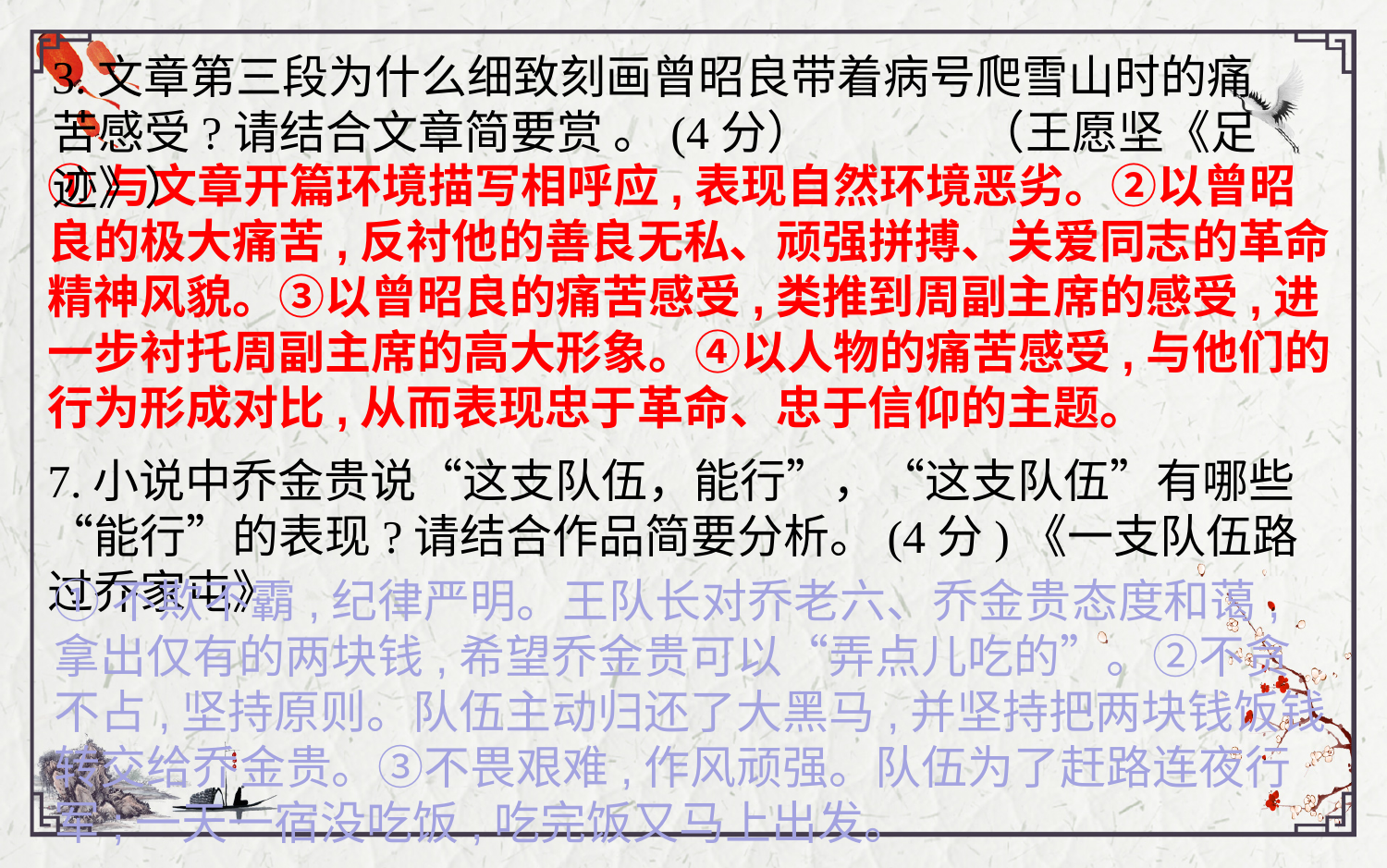

3.文章第三段为什么细致刻画曾昭良带着病号爬雪山时的痛苦感受?请结合文章简要赏 。(4分）                （王愿坚《足迹》）
①与文章开篇环境描写相呼应,表现自然环境恶劣。②以曾昭良的极大痛苦,反衬他的善良无私、顽强拼搏、关爱同志的革命精神风貌。③以曾昭良的痛苦感受,类推到周副主席的感受,进一步衬托周副主席的高大形象。④以人物的痛苦感受,与他们的行为形成对比,从而表现忠于革命、忠于信仰的主题。
7.小说中乔金贵说“这支队伍，能行”，“这支队伍”有哪些“能行”的表现?请结合作品简要分析。(4分)《一支队伍路过乔家屯》
①不欺不霸,纪律严明。王队长对乔老六、乔金贵态度和蔼,拿出仅有的两块钱,希望乔金贵可以“弄点儿吃的”。②不贪不占,坚持原则。队伍主动归还了大黑马,并坚持把两块钱饭钱转交给乔金贵。③不畏艰难,作风顽强。队伍为了赶路连夜行军;一天一宿没吃饭,吃完饭又马上出发。